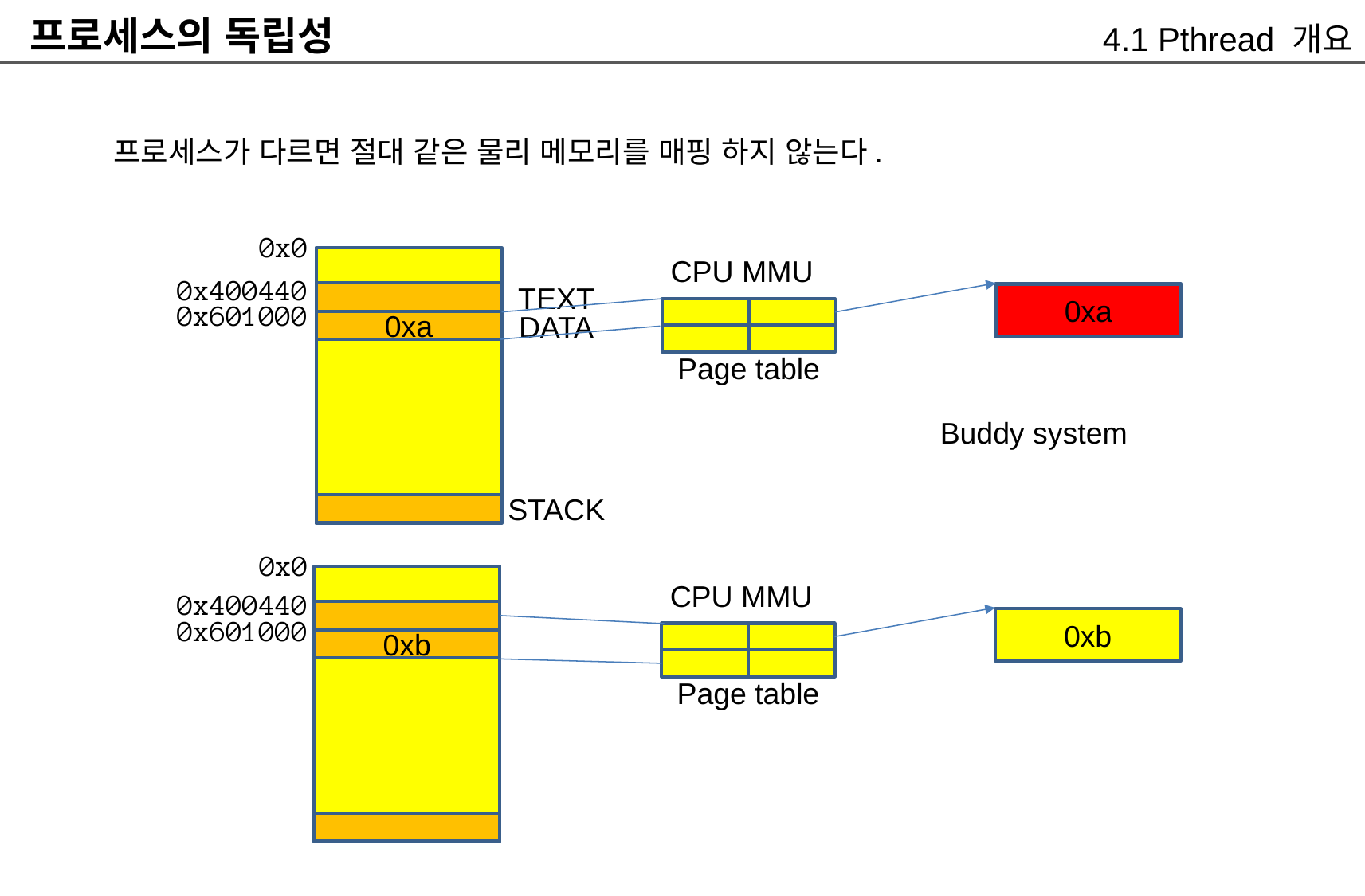

# 프로세스의 독립성
4.1 Pthread 개요

프로세스가 다르면 절대 같은 물리 메모리를 매핑 하지 않는다.
0x0

CPU MMU
0x400440

TEXT
0xa
0x601000

0xa
DATA

Page table
Buddy system

STACK
0x0

0x400440
CPU MMU

0x601000
0xb

0xb

Page table